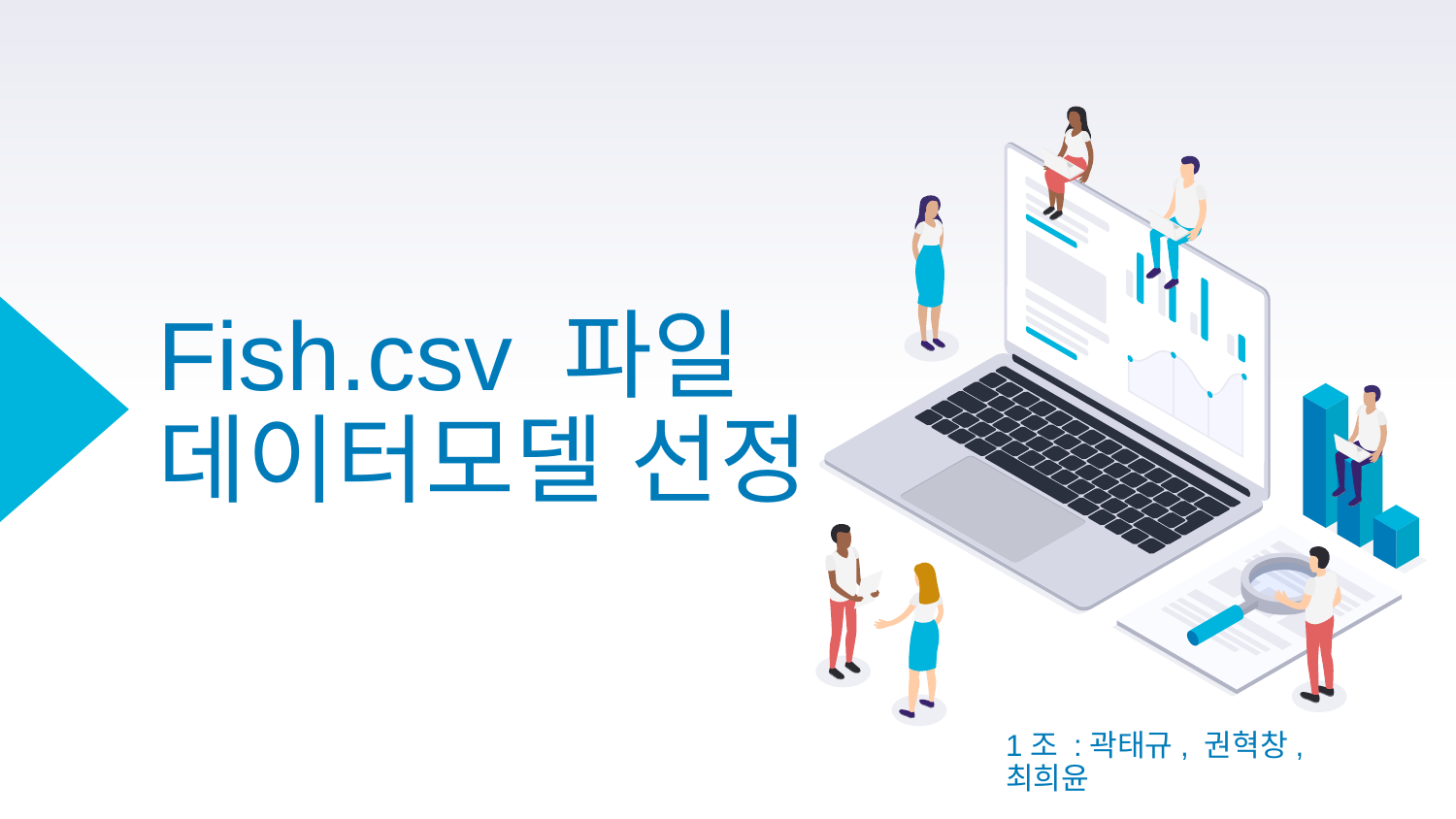

# Fish.csv 파일 데이터모델 선정
1조 :곽태규, 권혁창, 최희윤